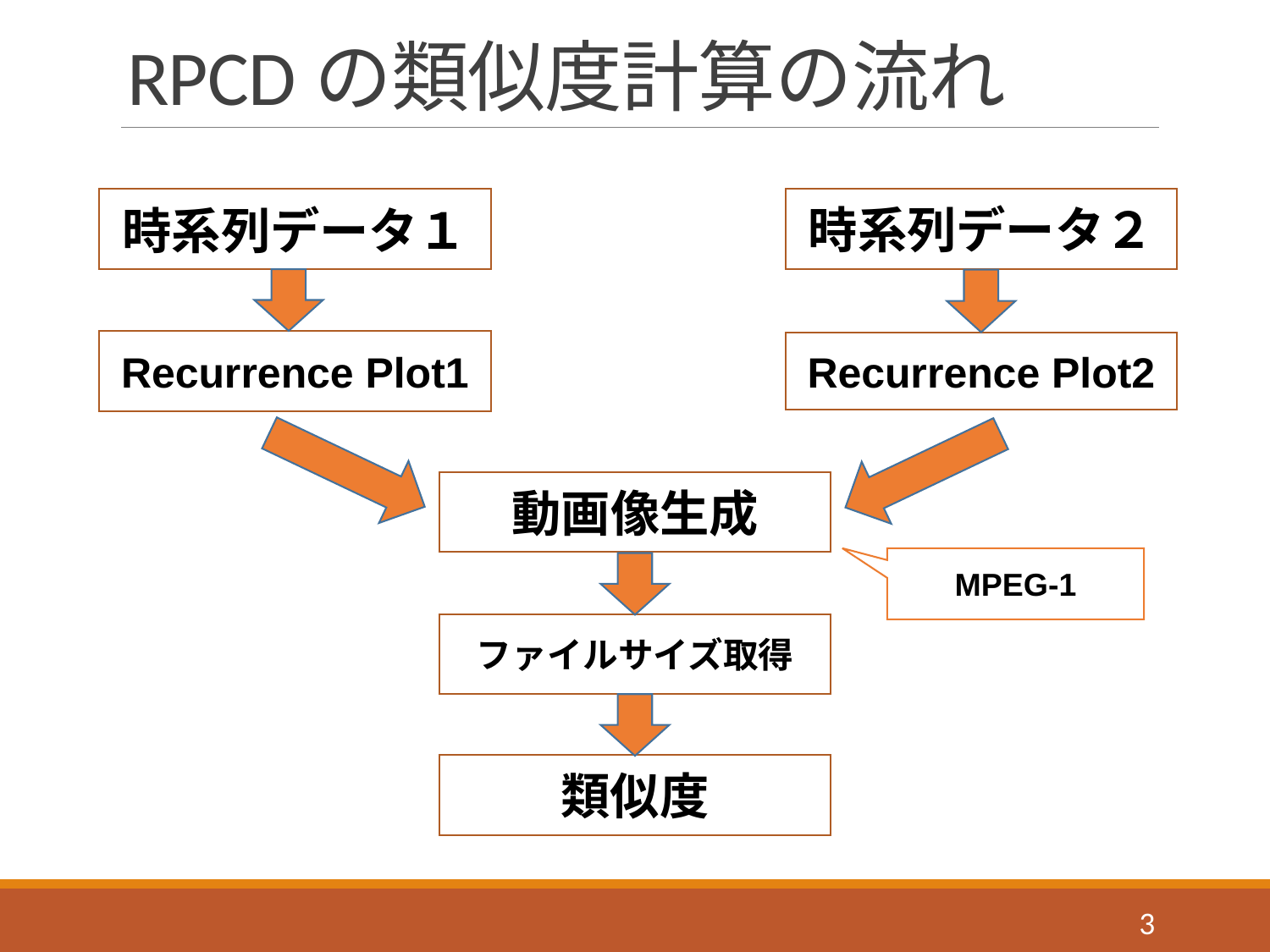

# RPCDの類似度計算の流れ
時系列データ２
時系列データ１

Recurrence Plot1
Recurrence Plot2

動画像生成
MPEG-1

ファイルサイズ取得

類似度

3